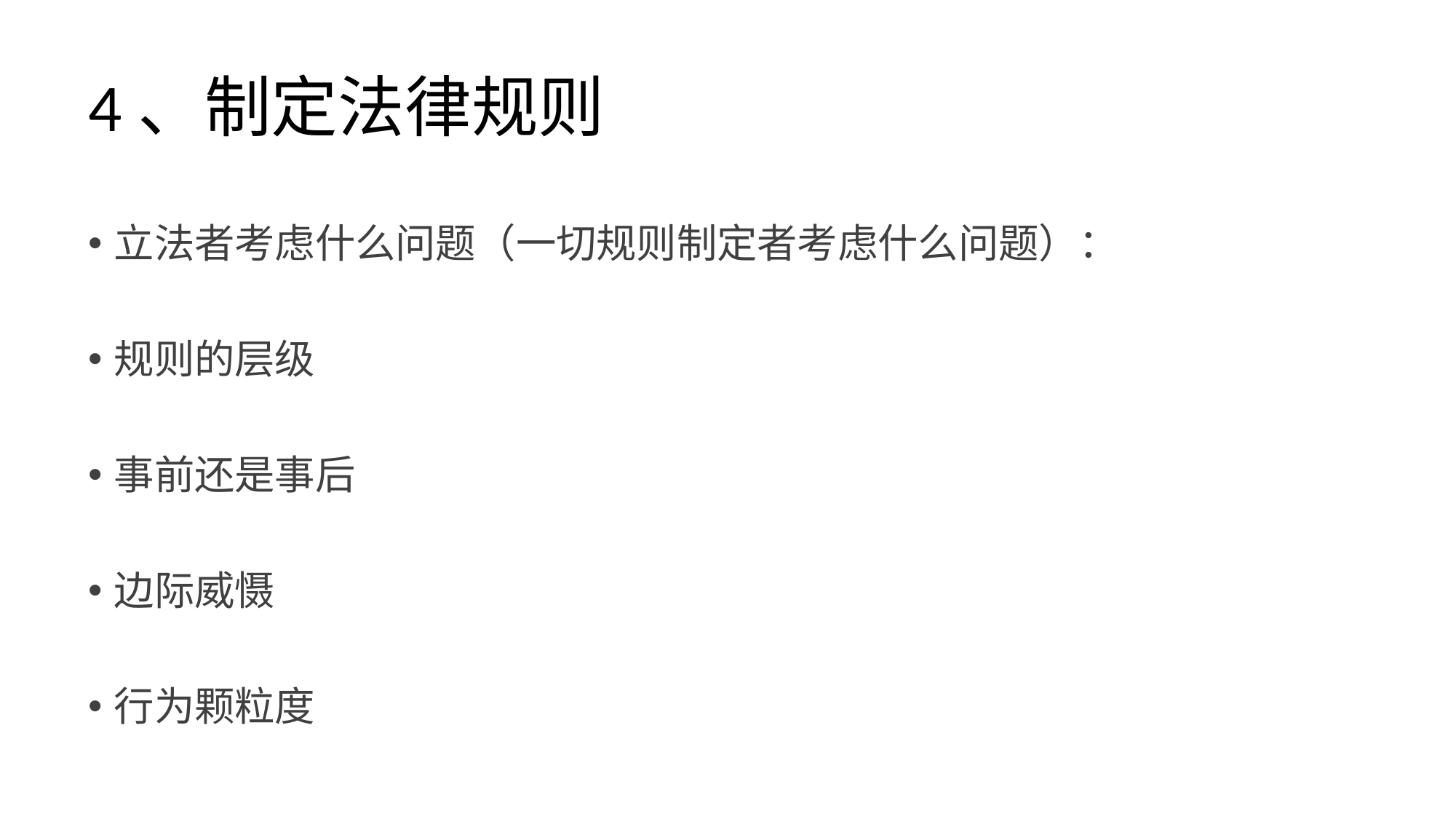

# 4、制定法律规则
立法者考虑什么问题（一切规则制定者考虑什么问题）：

规则的层级

事前还是事后

边际威慑

行为颗粒度